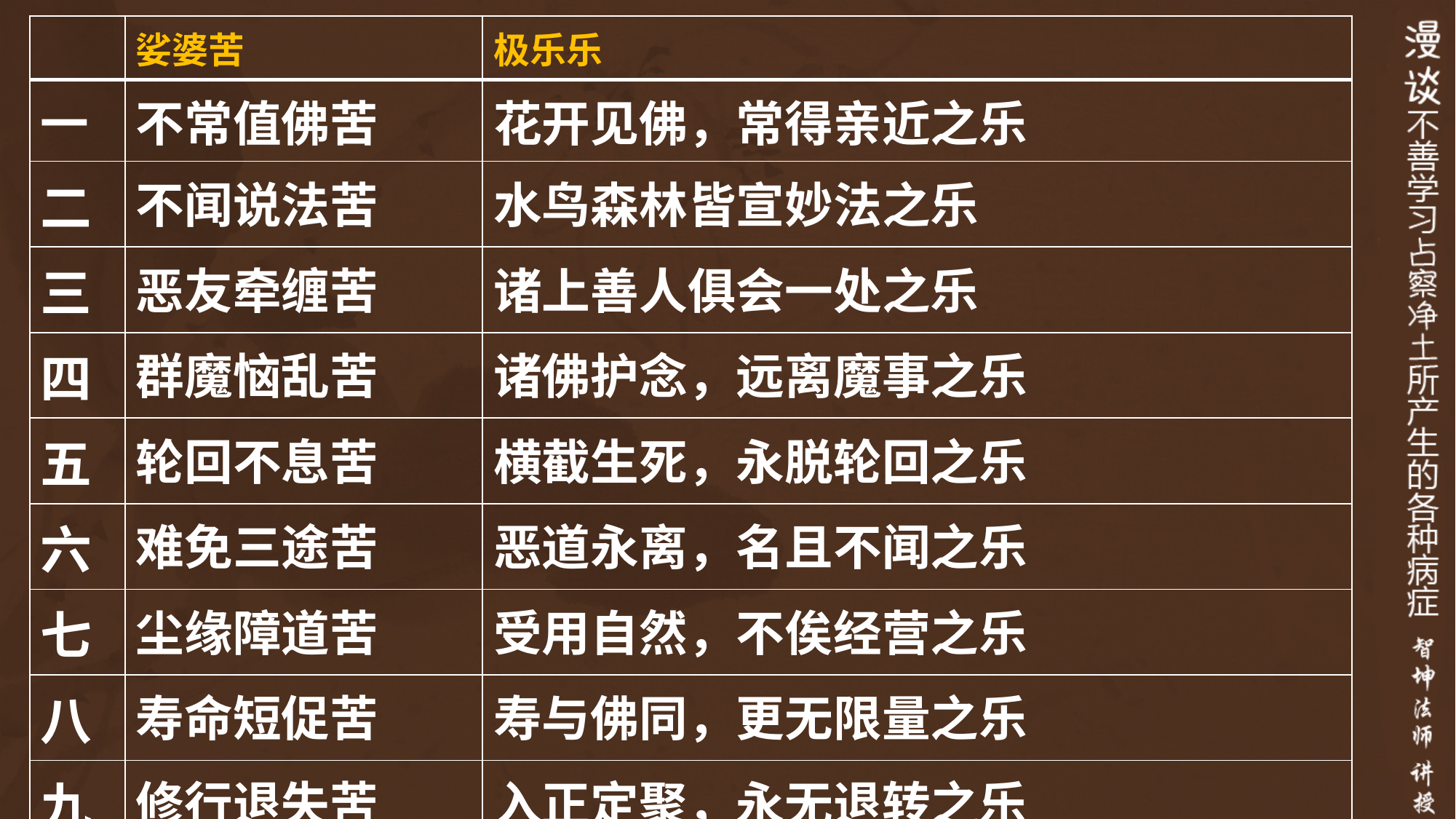

|  | 娑婆苦 | 极乐乐 |
| --- | --- | --- |
| 一 | 不常值佛苦 | 花开见佛，常得亲近之乐 |
| 二 | 不闻说法苦 | 水鸟森林皆宣妙法之乐 |
| 三 | 恶友牵缠苦 | 诸上善人俱会一处之乐 |
| 四 | 群魔恼乱苦 | 诸佛护念，远离魔事之乐 |
| 五 | 轮回不息苦 | 横截生死，永脱轮回之乐 |
| 六 | 难免三途苦 | 恶道永离，名且不闻之乐 |
| 七 | 尘缘障道苦 | 受用自然，不俟经营之乐 |
| 八 | 寿命短促苦 | 寿与佛同，更无限量之乐 |
| 九 | 修行退失苦 | 入正定聚，永无退转之乐 |
| 十 | 尘劫难成苦 | 一生行满，所作得办之乐 |